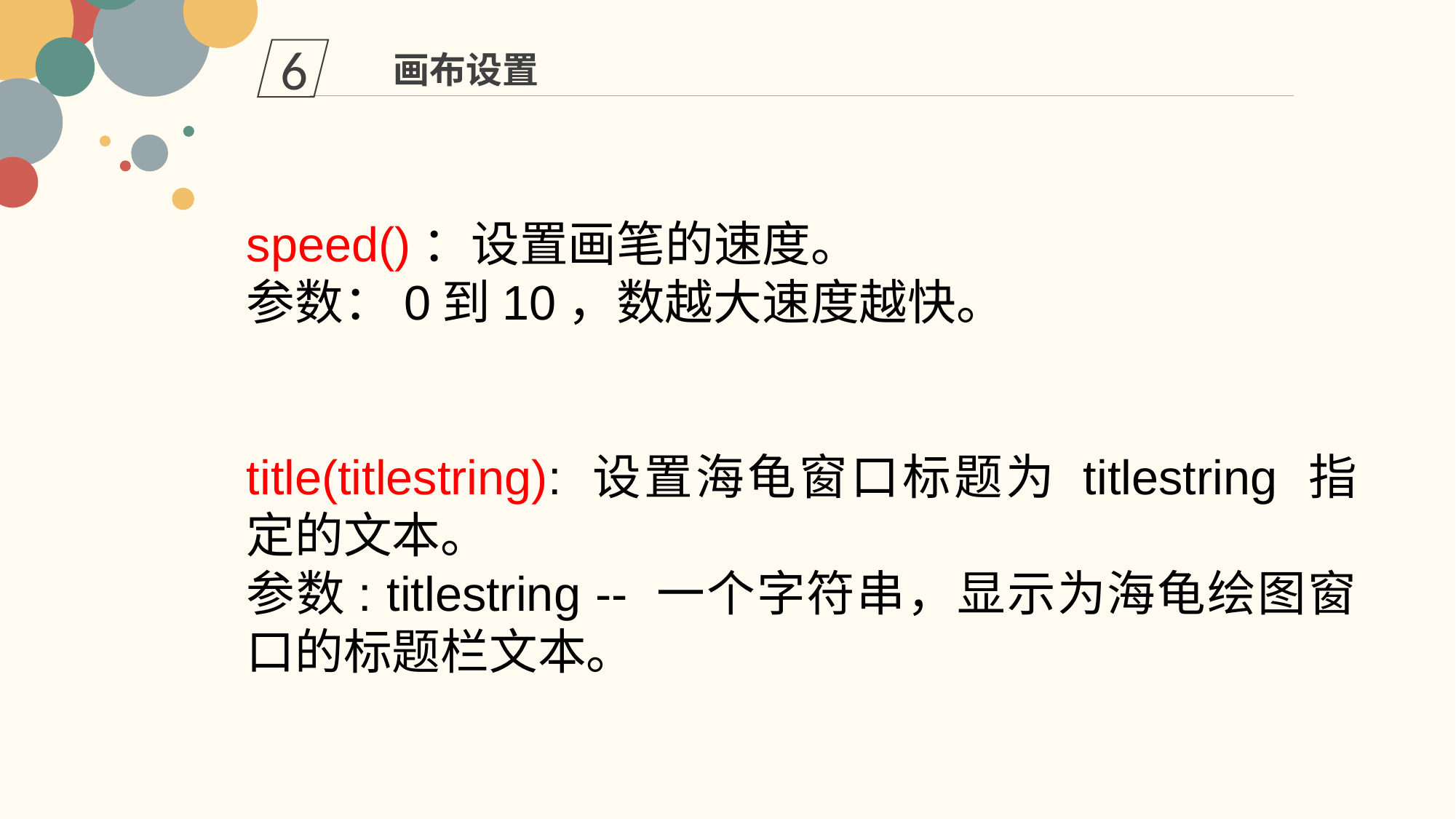

6
画布设置
speed()：设置画笔的速度。
参数：0到10，数越大速度越快。

title(titlestring): 设置海龟窗口标题为 titlestring 指定的文本。
参数: titlestring -- 一个字符串，显示为海龟绘图窗口的标题栏文本。